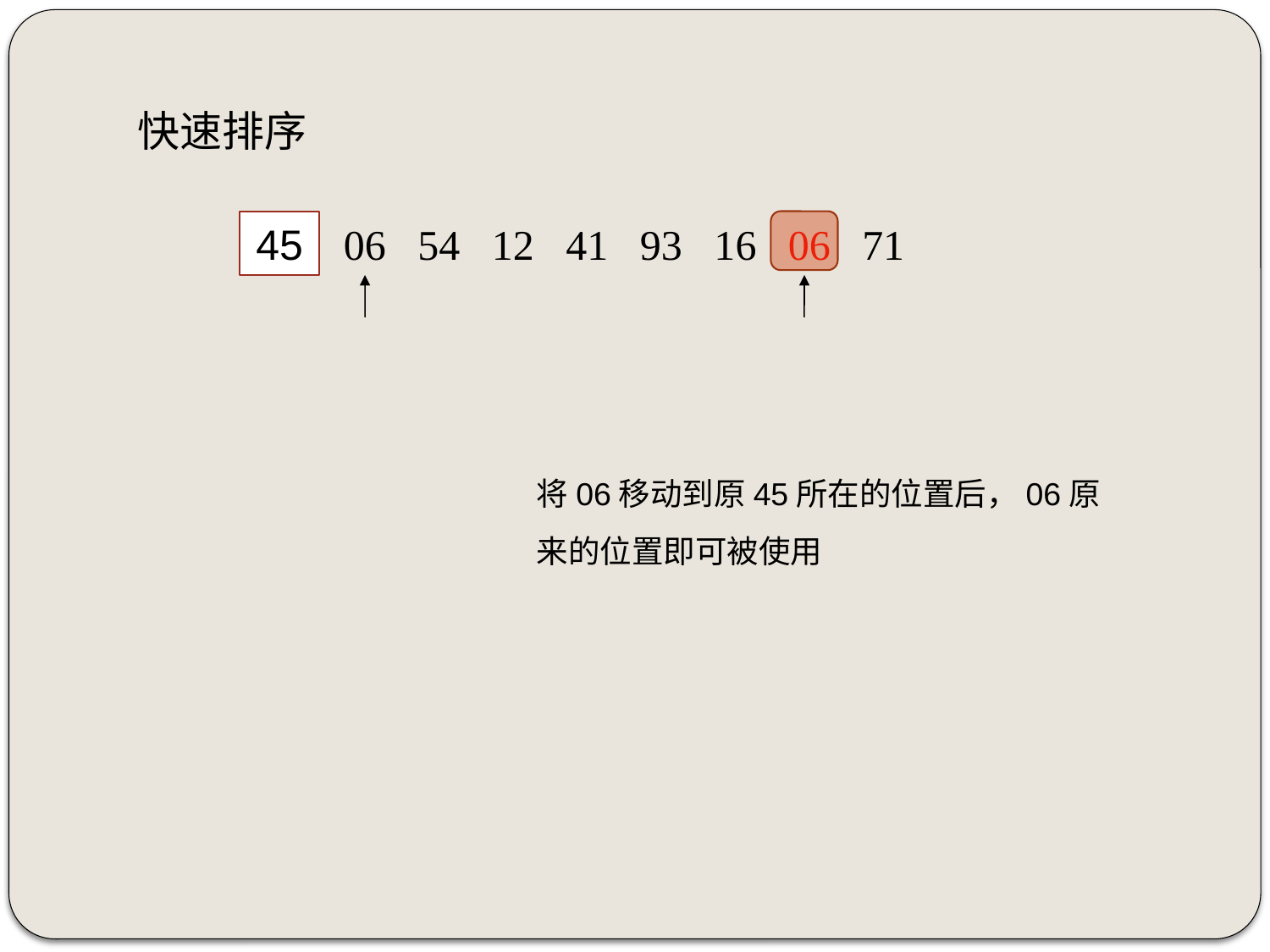

快速排序

45
06   54   12   41   93   16   06   71

将06移动到原45所在的位置后，06原来的位置即可被使用